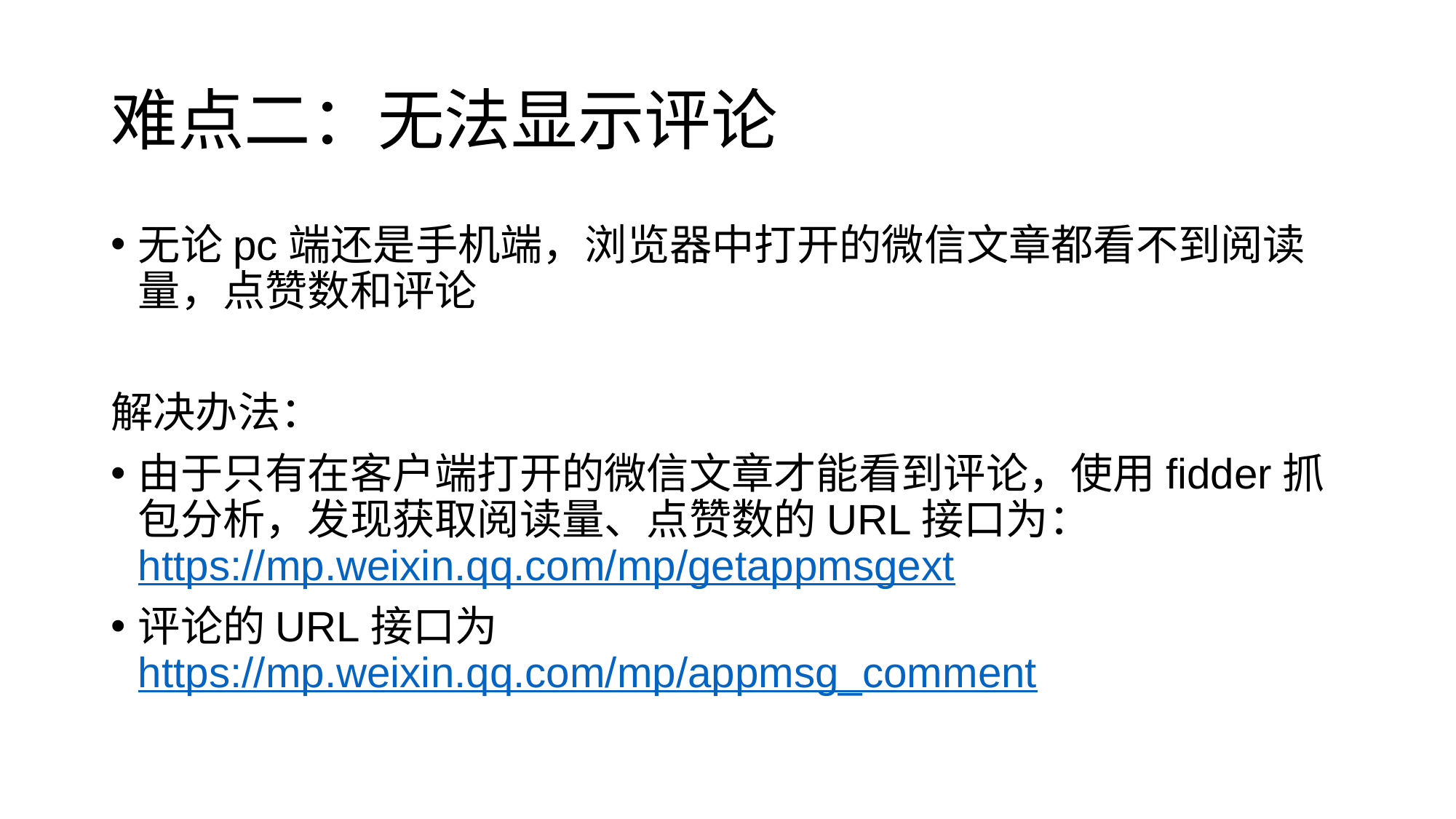

# 难点二：无法显示评论
无论pc端还是手机端，浏览器中打开的微信文章都看不到阅读量，点赞数和评论

解决办法：
由于只有在客户端打开的微信文章才能看到评论，使用fidder抓包分析，发现获取阅读量、点赞数的URL接口为：https://mp.weixin.qq.com/mp/getappmsgext
评论的URL接口为https://mp.weixin.qq.com/mp/appmsg_comment